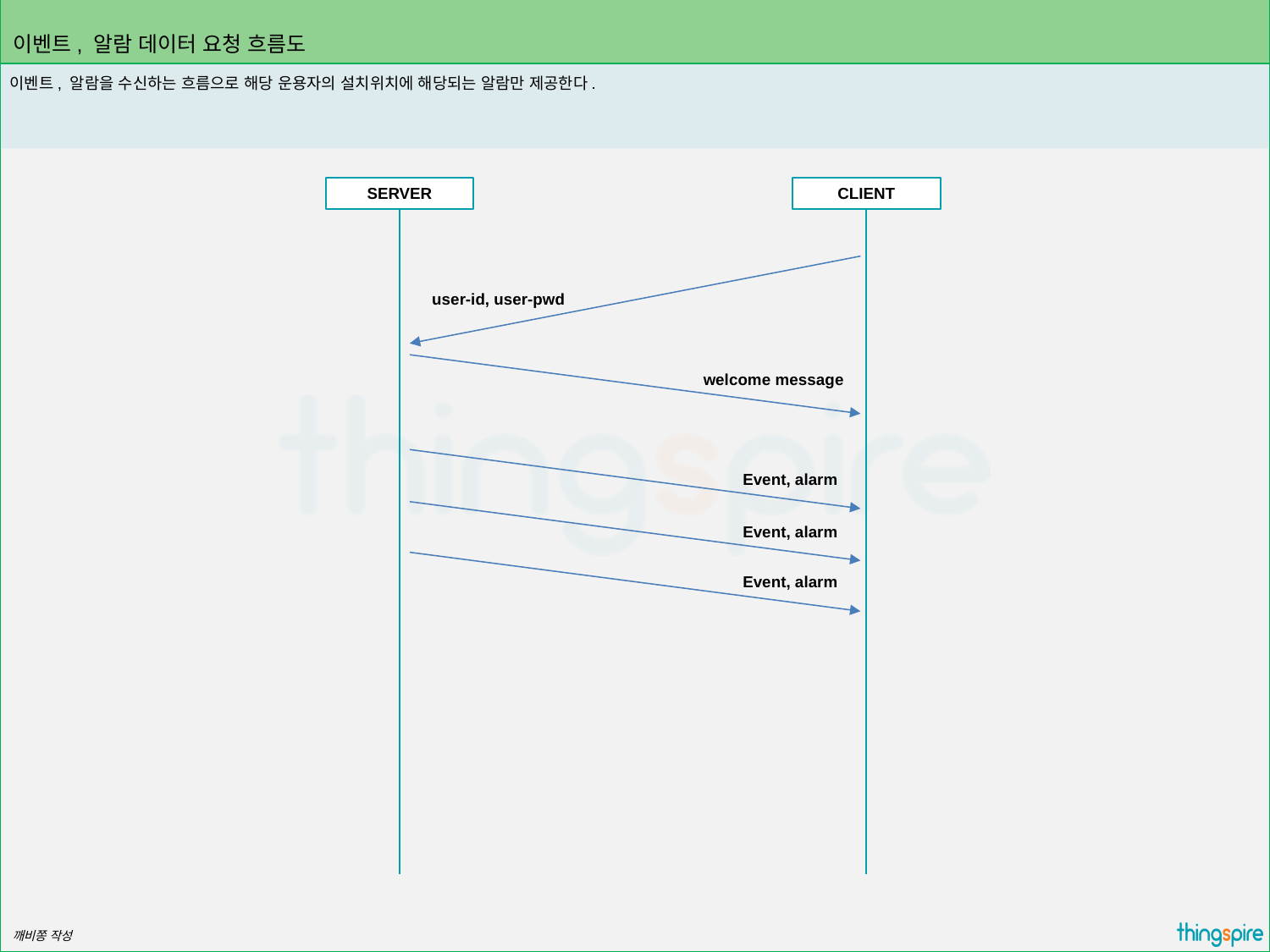

# 이벤트, 알람 데이터 요청 흐름도
이벤트, 알람을 수신하는 흐름으로 해당 운용자의 설치위치에 해당되는 알람만 제공한다.
SERVER
CLIENT
user-id, user-pwd
welcome message
Event, alarm
Event, alarm
Event, alarm